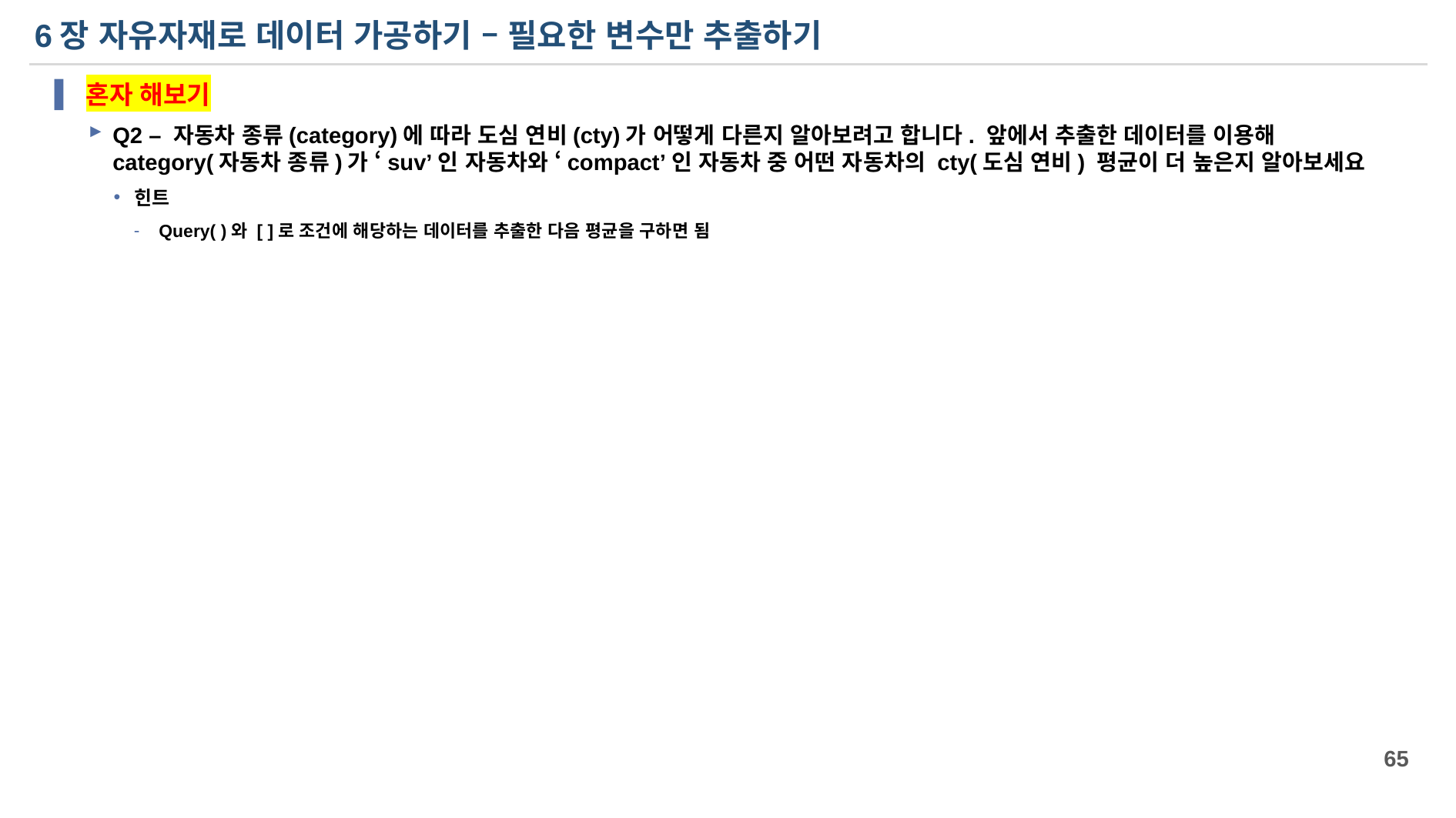

# 6장 자유자재로 데이터 가공하기 – 필요한 변수만 추출하기
혼자 해보기
Q2 – 자동차 종류(category)에 따라 도심 연비(cty)가 어떻게 다른지 알아보려고 합니다. 앞에서 추출한 데이터를 이용해 category(자동차 종류)가 ‘suv’인 자동차와 ‘compact’인 자동차 중 어떤 자동차의 cty(도심 연비) 평균이 더 높은지 알아보세요
힌트
Query( )와 [ ]로 조건에 해당하는 데이터를 추출한 다음 평균을 구하면 됨
65